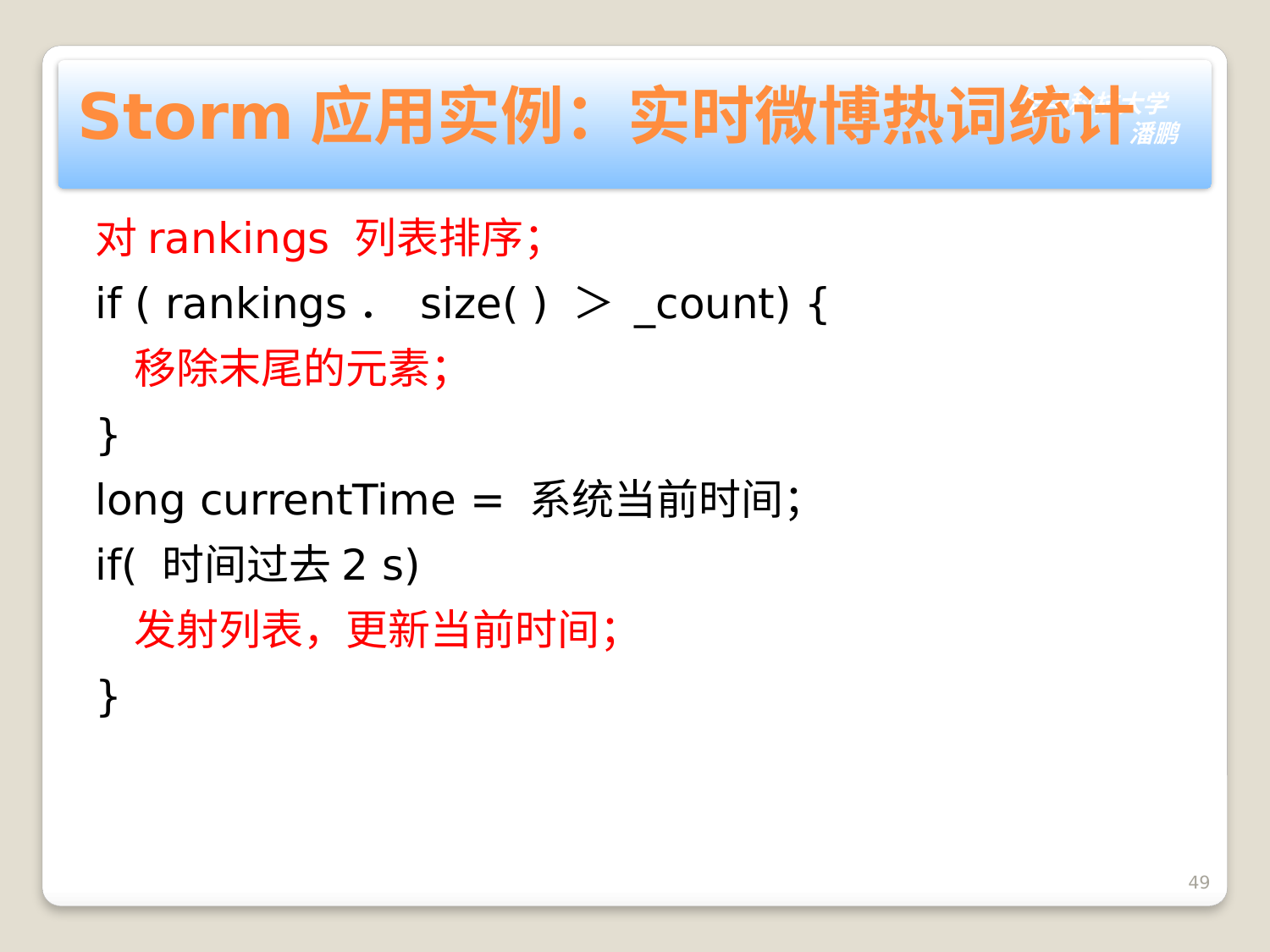

# Storm应用实例：实时微博热词统计
对rankings 列表排序；
if ( rankings． size( ) ＞ _count) {
   移除末尾的元素；
}
long currentTime = 系统当前时间；
if( 时间过去2 s)
   发射列表，更新当前时间；
}

49